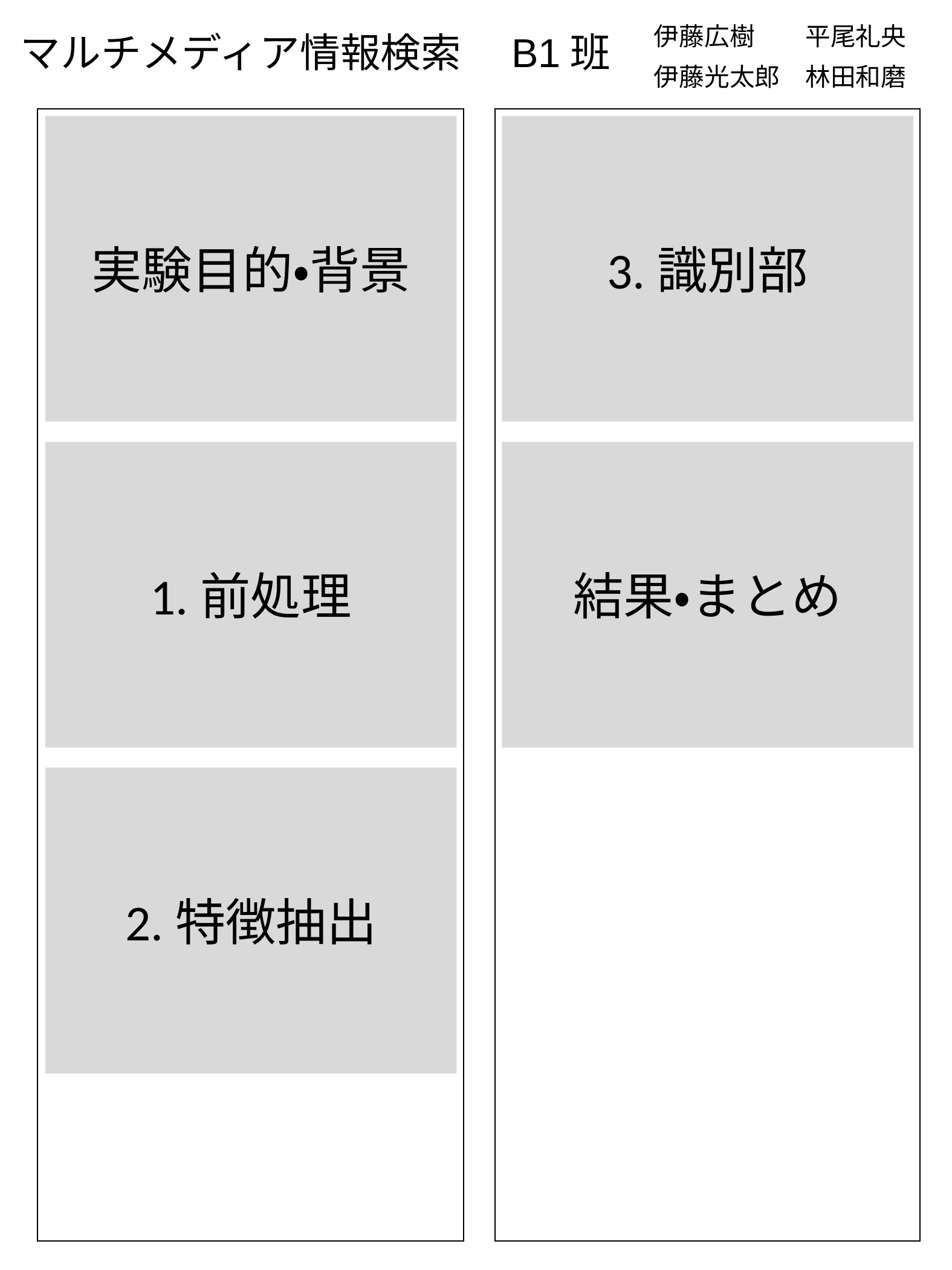

# マルチメディア情報検索　B1班
伊藤広樹　　平尾礼央
伊藤光太郎　林田和磨

実験目的・背景
3.識別部
1.前処理
結果・まとめ
2.特徴抽出